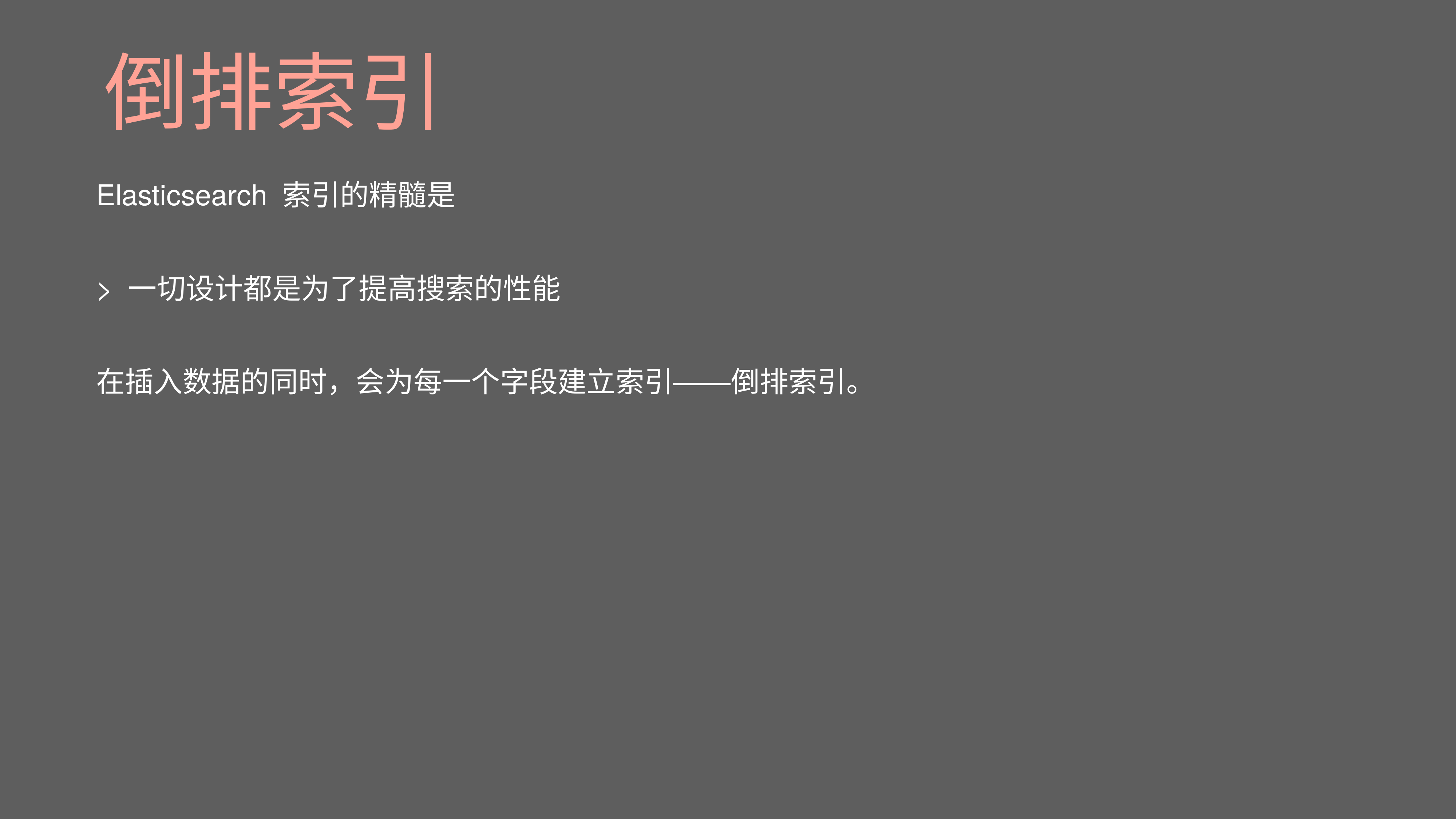

# 倒排索引
Elasticsearch 索引的精髓是

> 一切设计都是为了提高搜索的性能

在插入数据的同时，会为每一个字段建立索引——倒排索引。